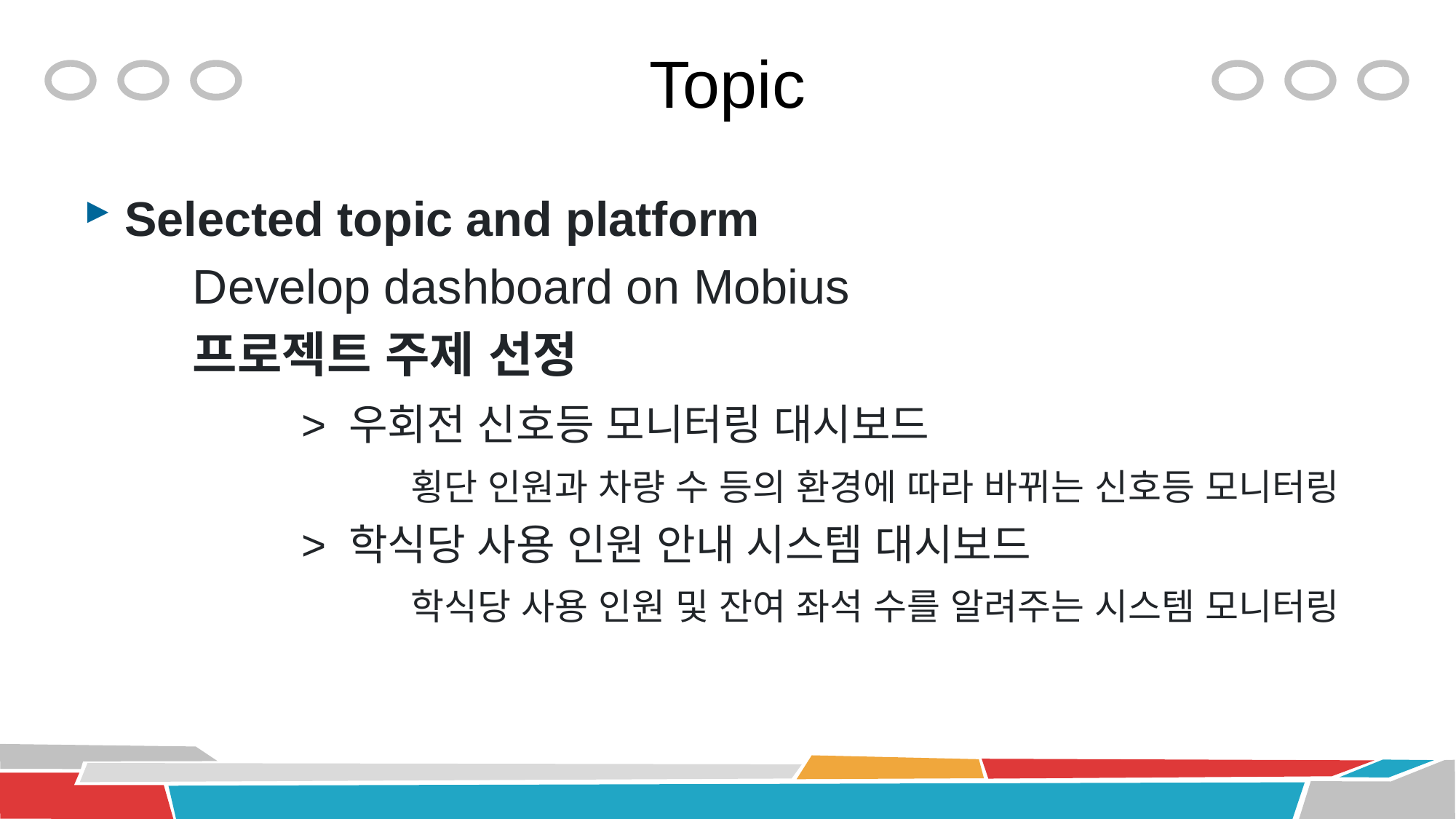

# Topic
Selected topic and platform
	Develop dashboard on Mobius
	프로젝트 주제 선정
		> 우회전 신호등 모니터링 대시보드
			횡단 인원과 차량 수 등의 환경에 따라 바뀌는 신호등 모니터링
		> 학식당 사용 인원 안내 시스템 대시보드
			학식당 사용 인원 및 잔여 좌석 수를 알려주는 시스템 모니터링